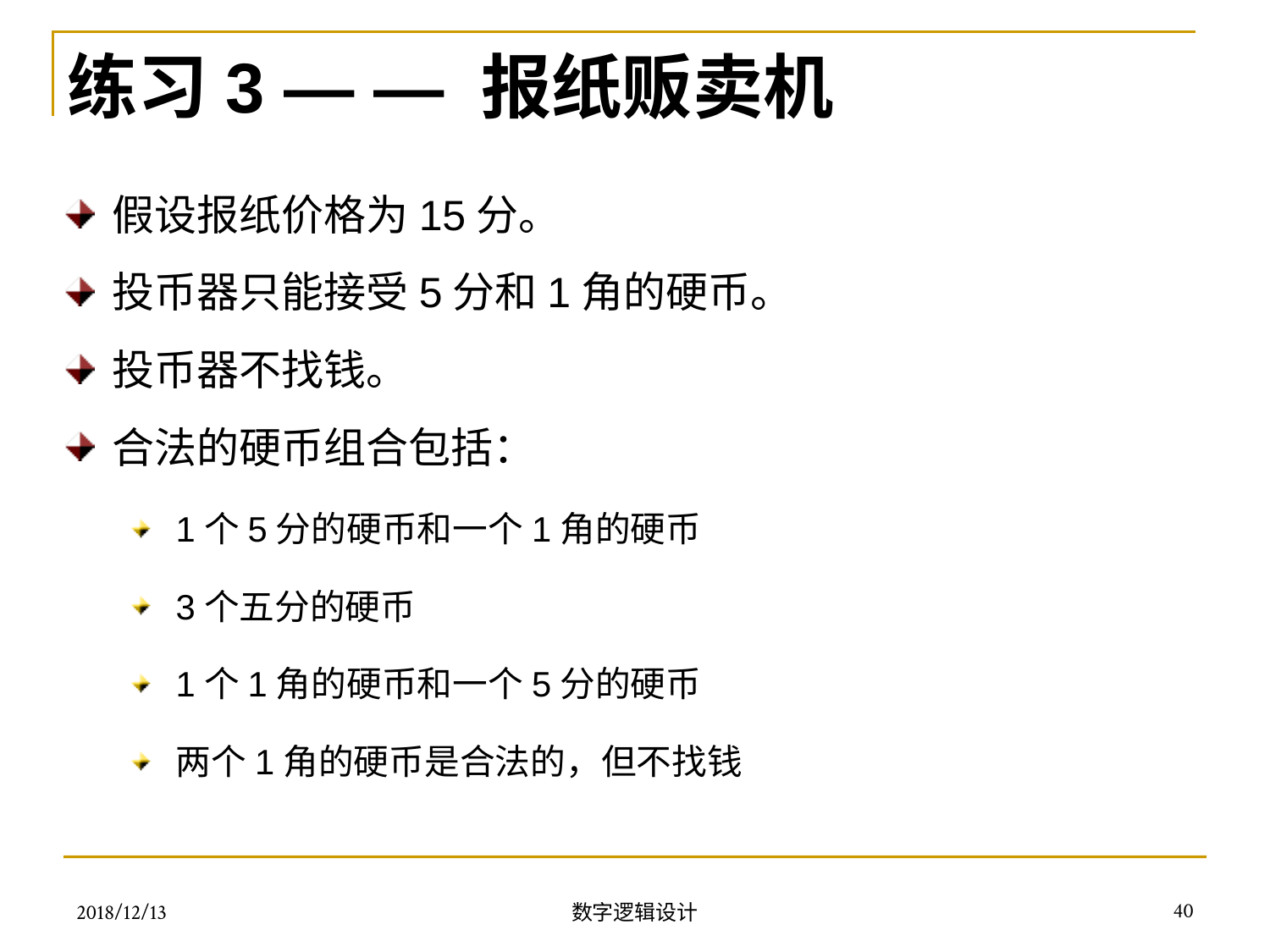

练习3 — — 报纸贩卖机
假设报纸价格为15分。
投币器只能接受5分和1角的硬币。
投币器不找钱。
合法的硬币组合包括：
1个5分的硬币和一个1角的硬币
3个五分的硬币
1个1角的硬币和一个5分的硬币
两个1角的硬币是合法的，但不找钱

2018/12/13
40
数字逻辑设计